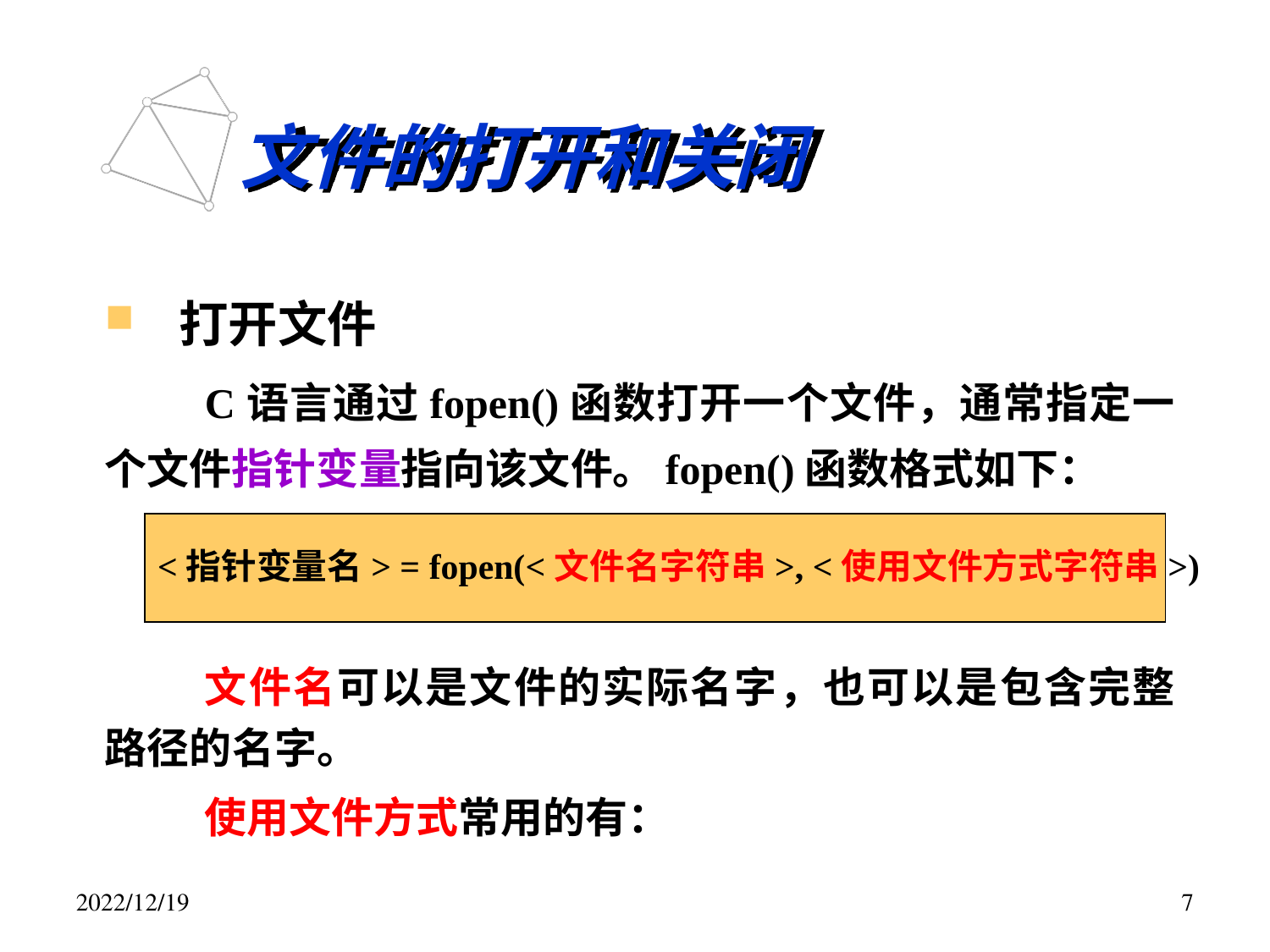

# 文件的打开和关闭
打开文件
C语言通过fopen()函数打开一个文件，通常指定一个文件指针变量指向该文件。fopen()函数格式如下：

文件名可以是文件的实际名字，也可以是包含完整路径的名字。
使用文件方式常用的有：
<指针变量名> = fopen(<文件名字符串>, <使用文件方式字符串>)